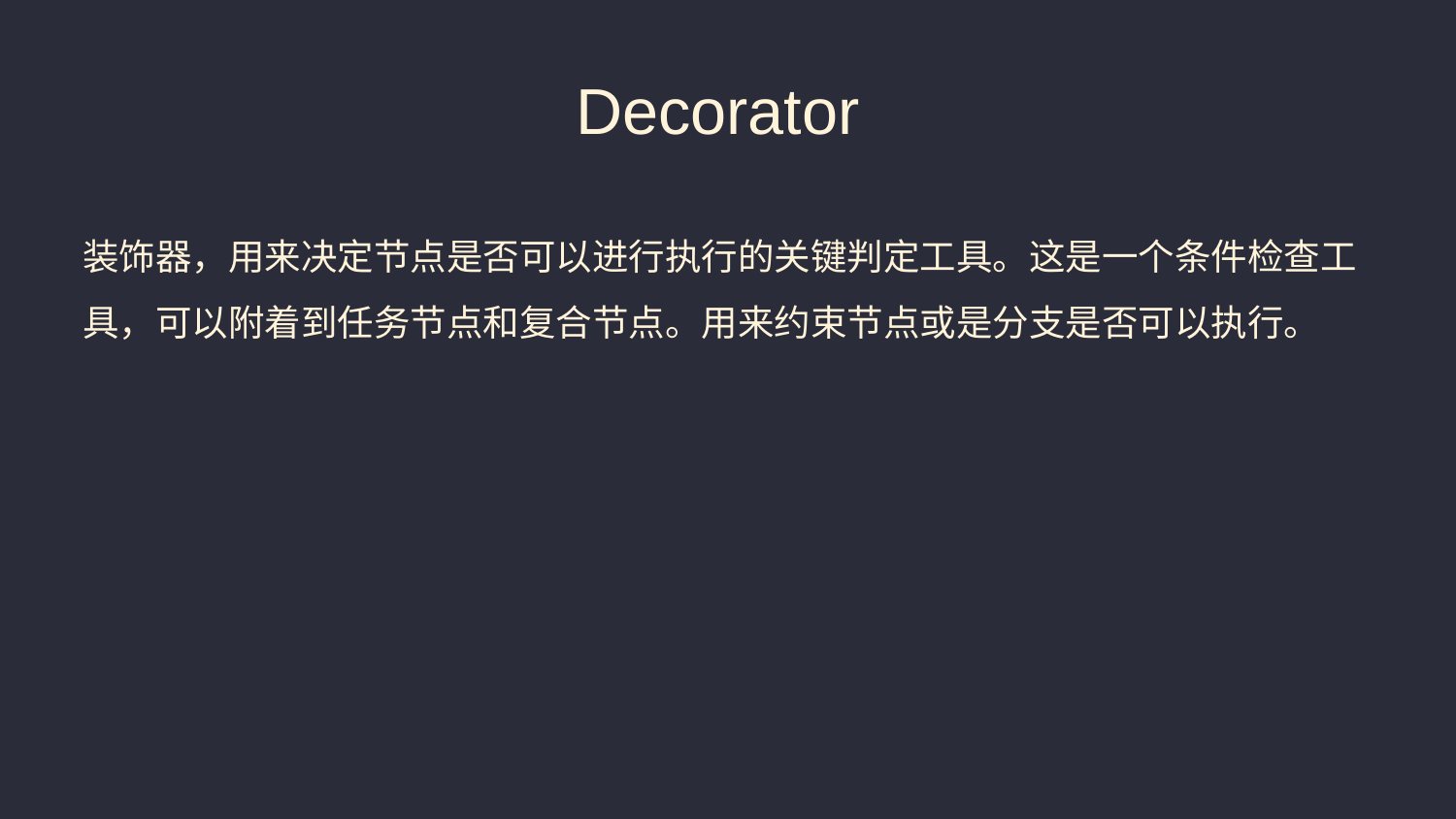

Decorator
装饰器，用来决定节点是否可以进行执行的关键判定工具。这是一个条件检查工具，可以附着到任务节点和复合节点。用来约束节点或是分支是否可以执行。